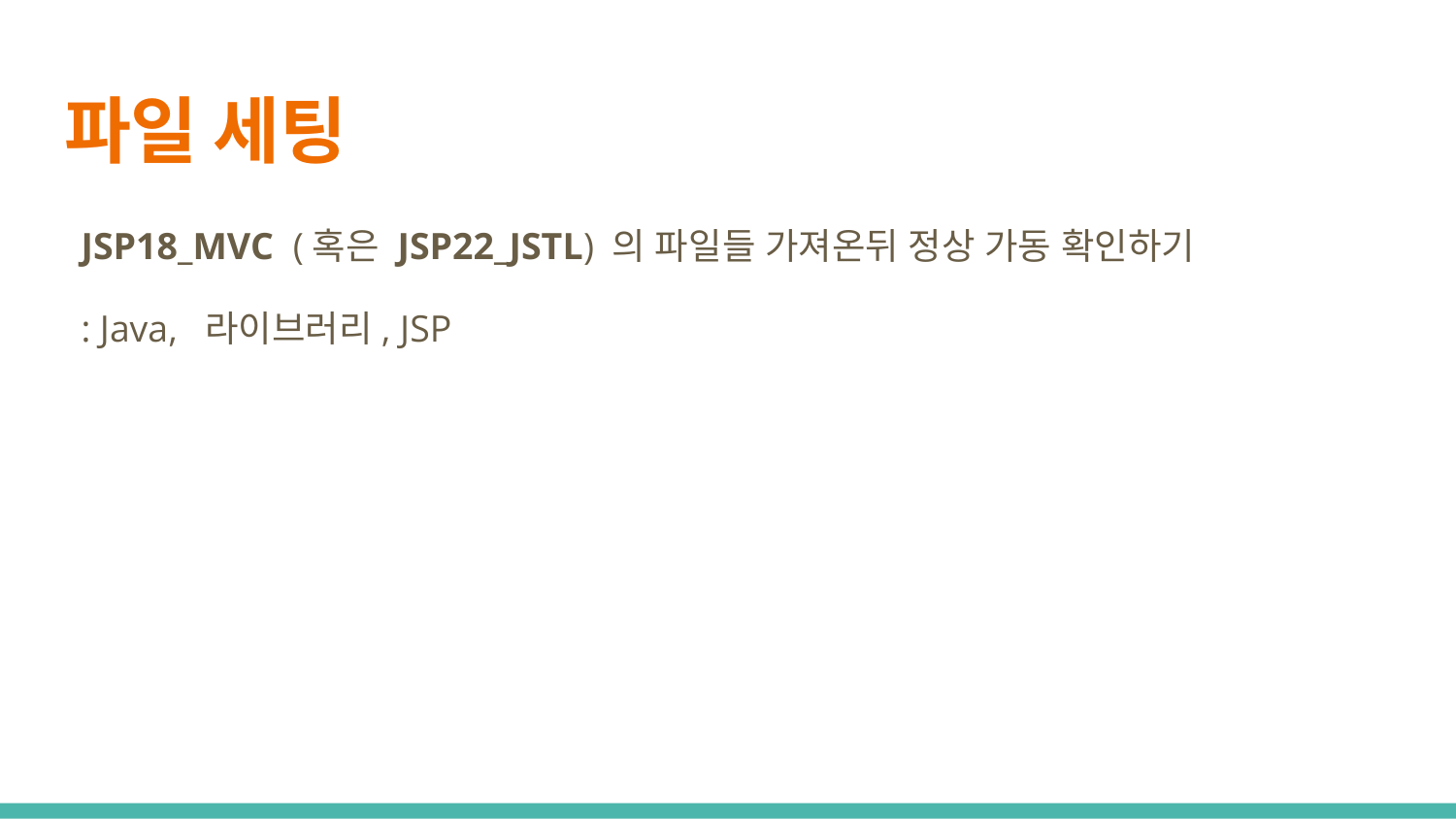

# 파일 세팅
JSP18_MVC  (혹은 JSP22_JSTL) 의 파일들 가져온뒤 정상 가동 확인하기
: Java,  라이브러리, JSP